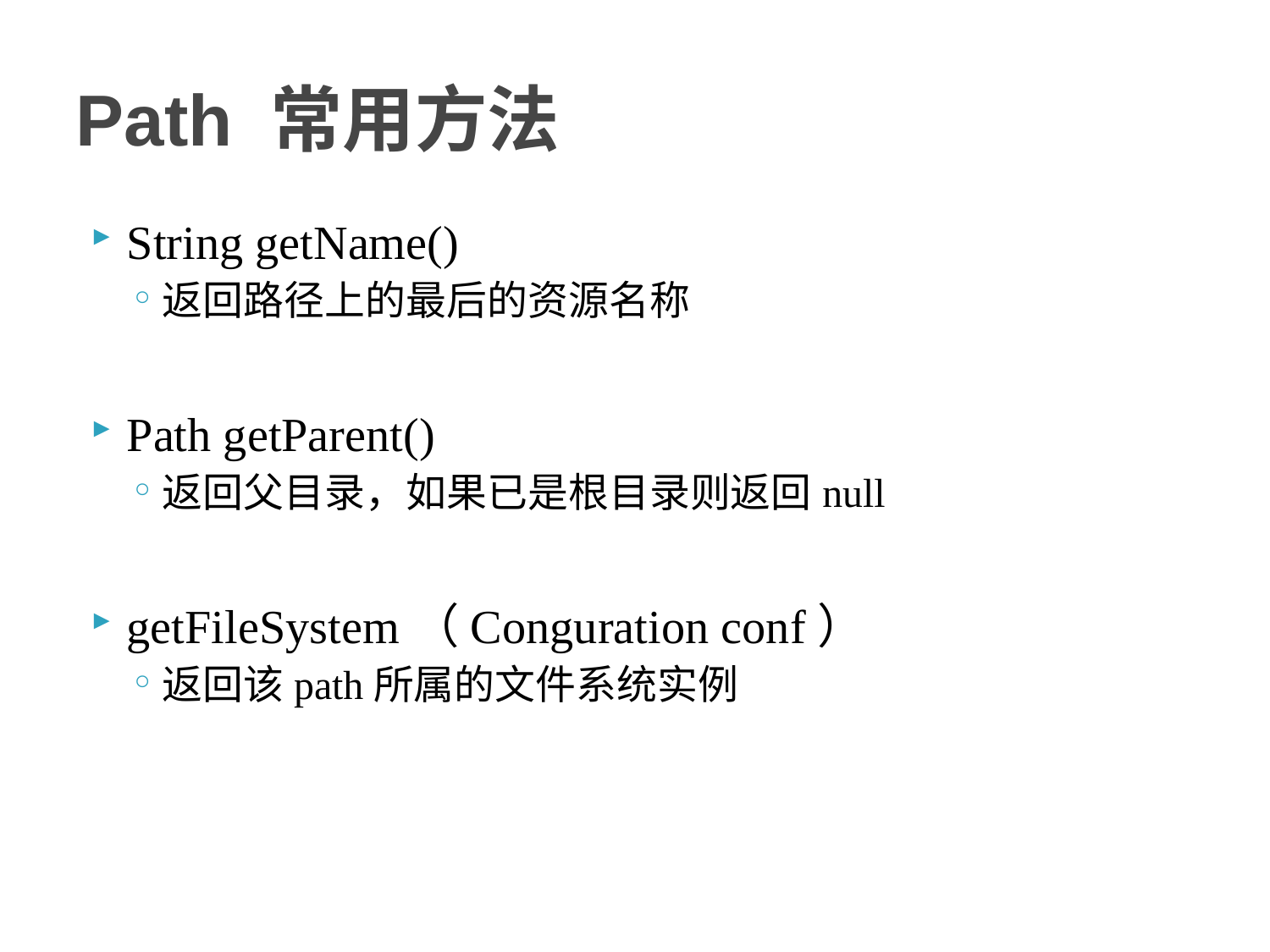

# Path 常用方法
String getName()
返回路径上的最后的资源名称

Path getParent()
返回父目录，如果已是根目录则返回null

getFileSystem（Conguration conf）
返回该path所属的文件系统实例